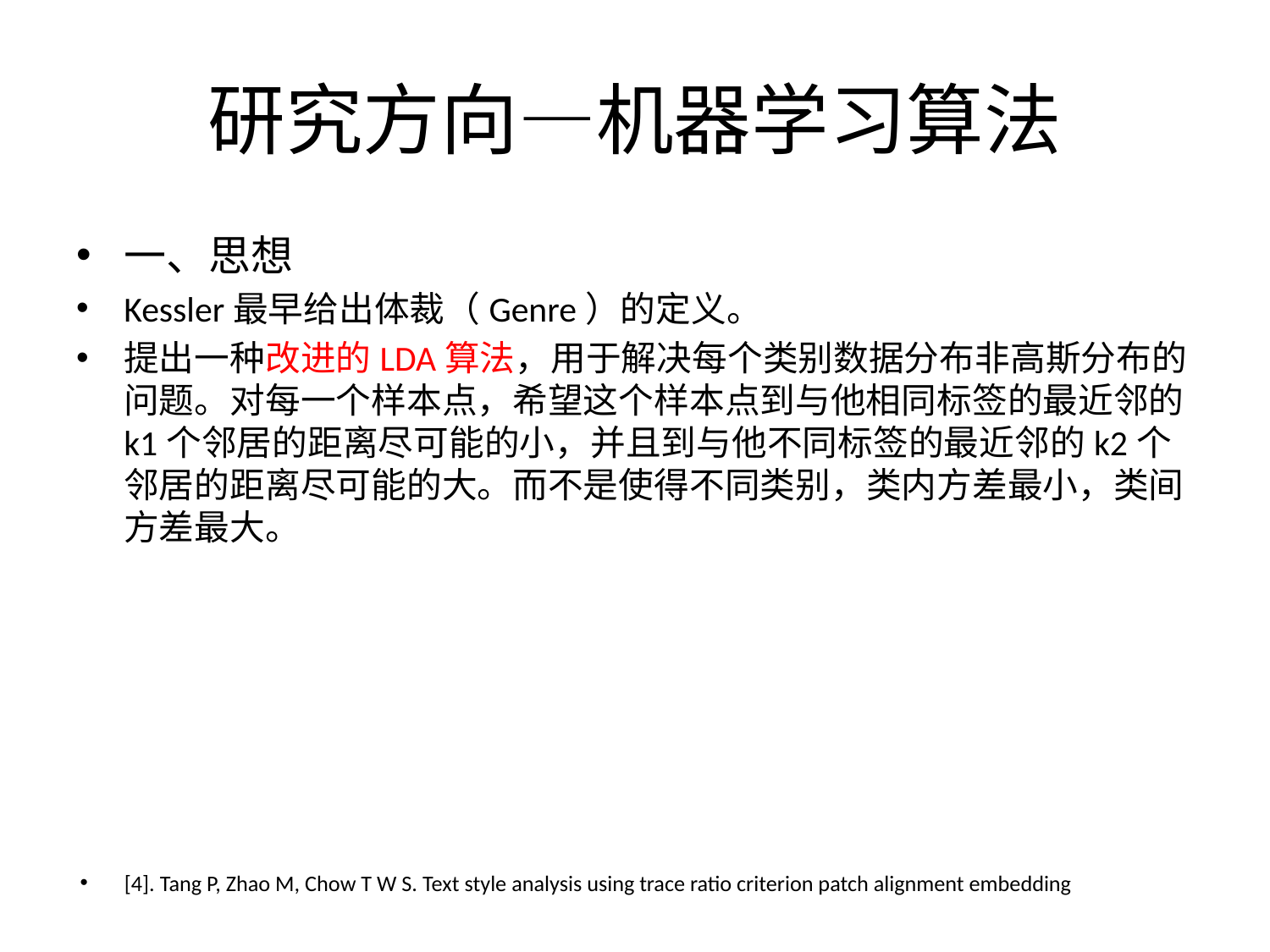

# 研究方向—机器学习算法
一、思想
Kessler最早给出体裁（Genre）的定义。
提出一种改进的LDA算法，用于解决每个类别数据分布非高斯分布的问题。对每一个样本点，希望这个样本点到与他相同标签的最近邻的k1个邻居的距离尽可能的小，并且到与他不同标签的最近邻的k2个邻居的距离尽可能的大。而不是使得不同类别，类内方差最小，类间方差最大。

[4]. Tang P, Zhao M, Chow T W S. Text style analysis using trace ratio criterion patch alignment embedding